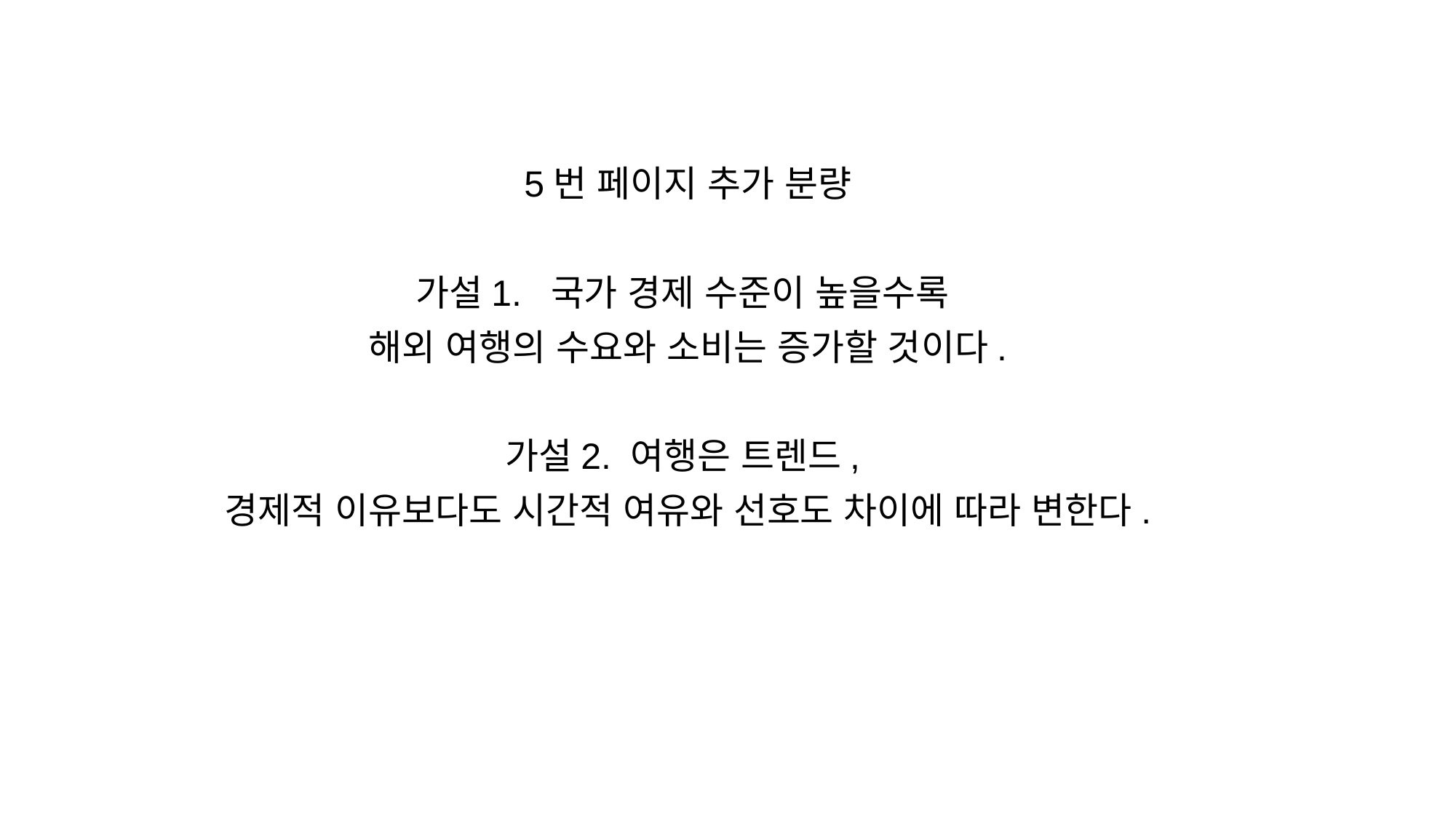

5번 페이지 추가 분량

가설1.  국가 경제 수준이 높을수록
해외 여행의 수요와 소비는 증가할 것이다.

가설2. 여행은 트렌드,
경제적 이유보다도 시간적 여유와 선호도 차이에 따라 변한다.